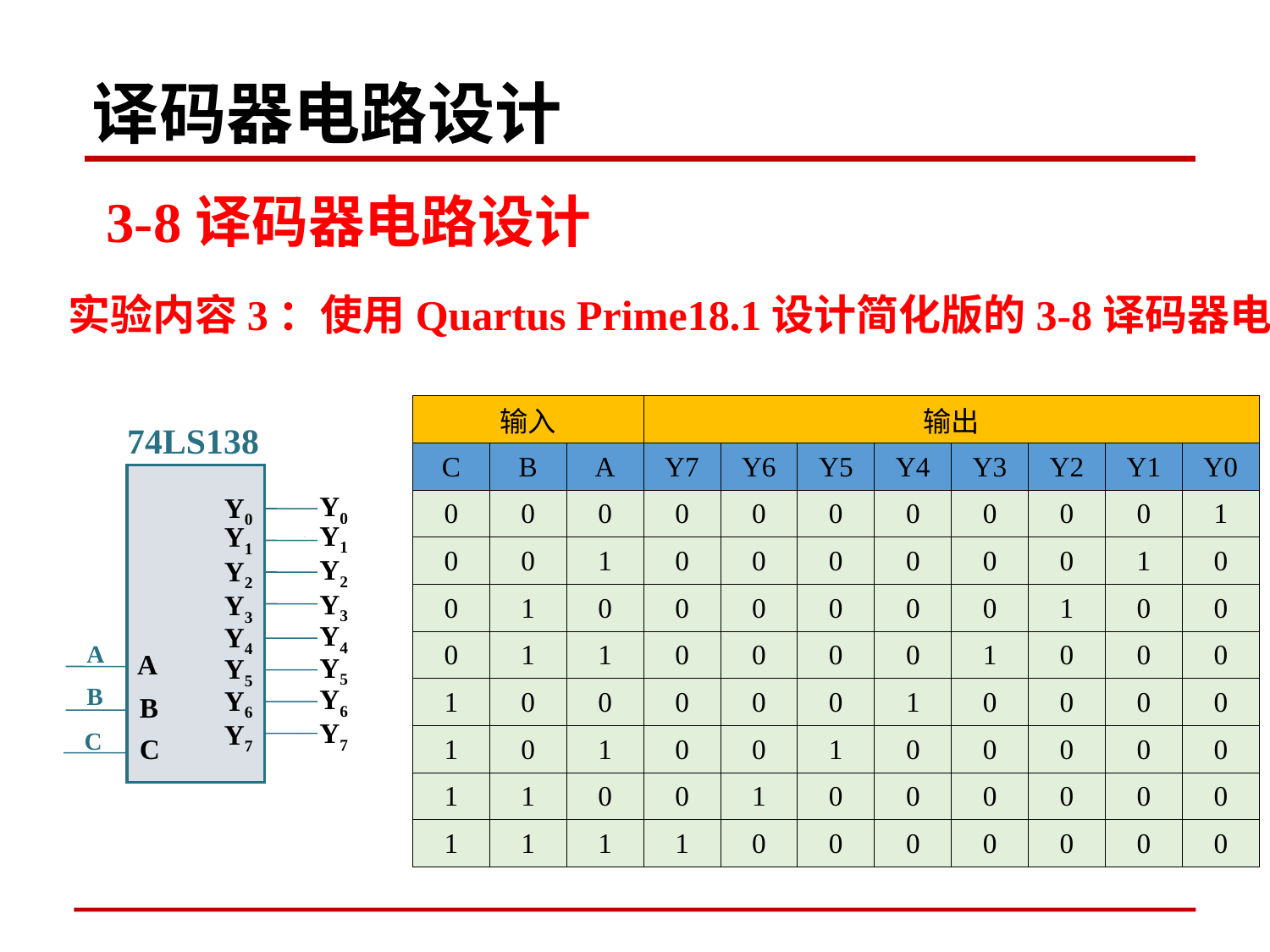

译码器电路设计
 3-8译码器电路设计
实验内容3：使用Quartus Prime18.1设计简化版的3-8译码器电路
| 输入 |  |  | 输出 |  |  |  |  |  |  |  |
| --- | --- | --- | --- | --- | --- | --- | --- | --- | --- | --- |
| C | B | A | Y7 | Y6 | Y5 | Y4 | Y3 | Y2 | Y1 | Y0 |
| 0 | 0 | 0 | 0 | 0 | 0 | 0 | 0 | 0 | 0 | 1 |
| 0 | 0 | 1 | 0 | 0 | 0 | 0 | 0 | 0 | 1 | 0 |
| 0 | 1 | 0 | 0 | 0 | 0 | 0 | 0 | 1 | 0 | 0 |
| 0 | 1 | 1 | 0 | 0 | 0 | 0 | 1 | 0 | 0 | 0 |
| 1 | 0 | 0 | 0 | 0 | 0 | 1 | 0 | 0 | 0 | 0 |
| 1 | 0 | 1 | 0 | 0 | 1 | 0 | 0 | 0 | 0 | 0 |
| 1 | 1 | 0 | 0 | 1 | 0 | 0 | 0 | 0 | 0 | 0 |
| 1 | 1 | 1 | 1 | 0 | 0 | 0 | 0 | 0 | 0 | 0 |
74LS138

Y0

Y1

Y2

Y3

Y4
A

A
Y5

B
Y6
B

Y7
C
C

Y0
Y1
Y2
Y3
Y4
Y5
Y6
Y7